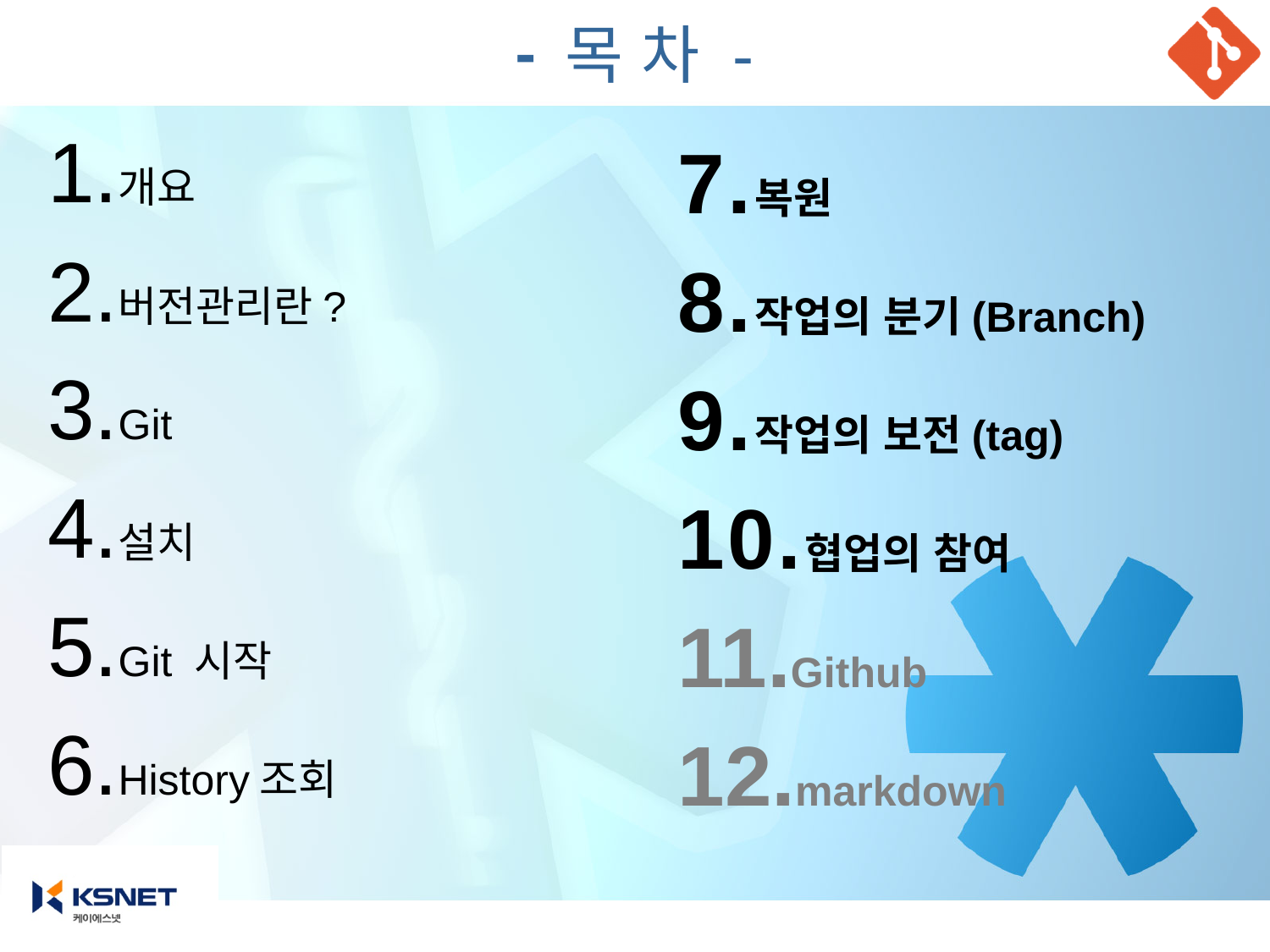

# - 목 차 -

개요

버전관리란?

Git

설치

Git 시작

History조회

복원

작업의 분기(Branch)

작업의 보전(tag)

협업의 참여

Github

markdown